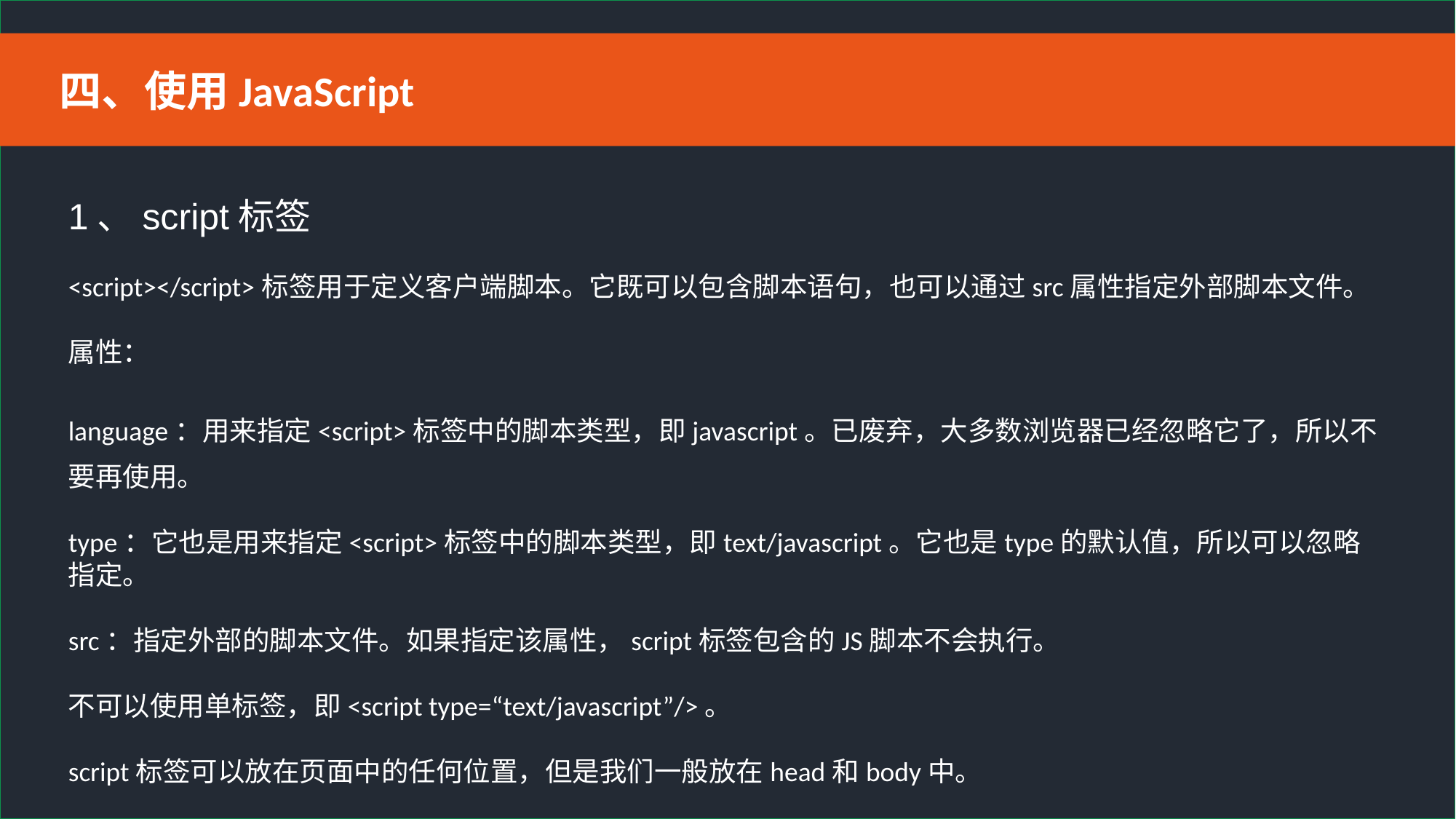

四、使用JavaScript

1、script标签

<script></script>标签用于定义客户端脚本。它既可以包含脚本语句，也可以通过src属性指定外部脚本文件。

属性：

language：用来指定<script>标签中的脚本类型，即javascript。已废弃，大多数浏览器已经忽略它了，所以不要再使用。

type：它也是用来指定<script>标签中的脚本类型，即text/javascript。它也是type的默认值，所以可以忽略指定。

src：指定外部的脚本文件。如果指定该属性，script标签包含的JS脚本不会执行。

不可以使用单标签，即<script type=“text/javascript”/>。

script标签可以放在页面中的任何位置，但是我们一般放在head和body中。